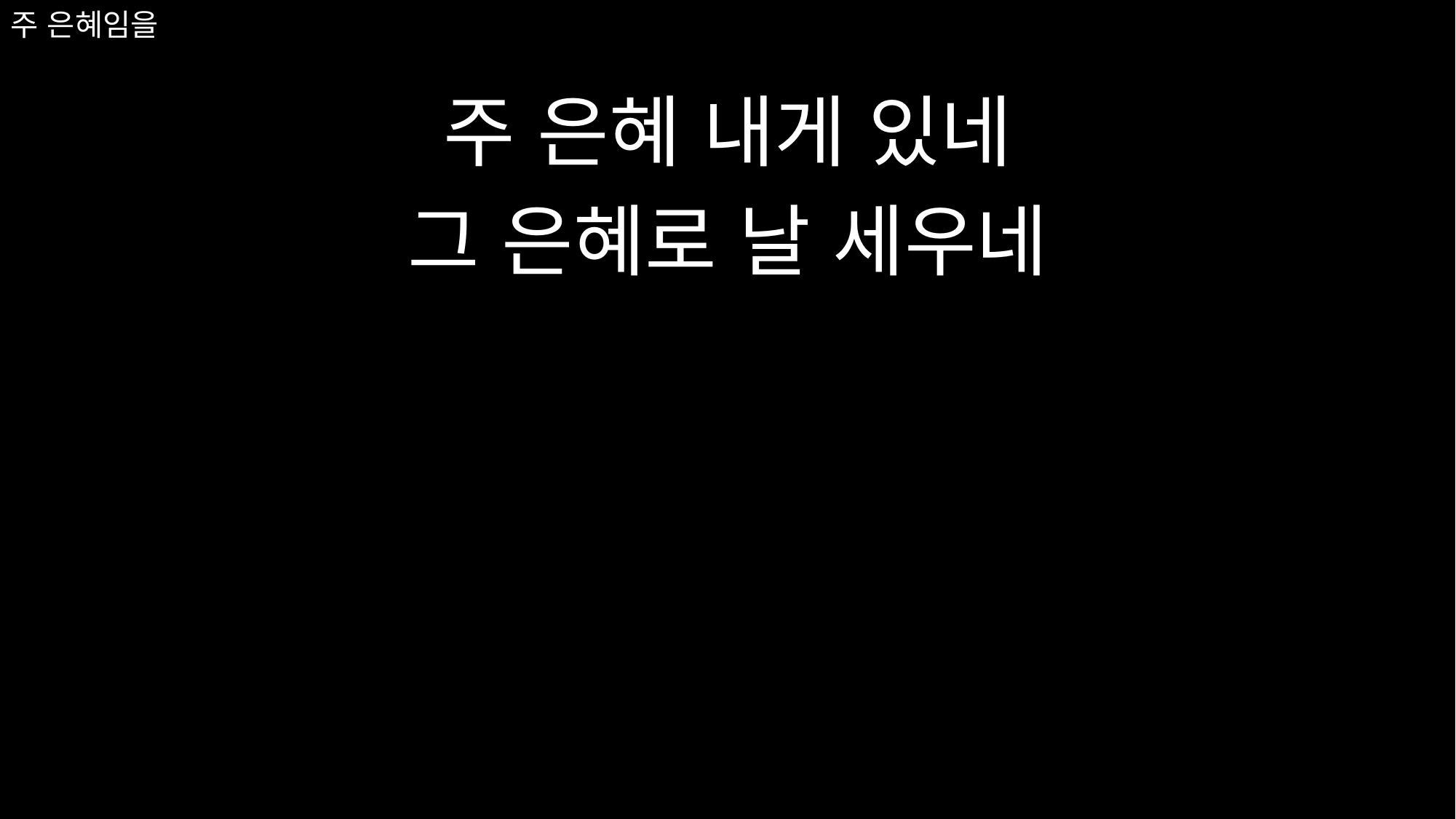

# 주 은혜임을
주 은혜 내게 있네
그 은혜로 날 세우네